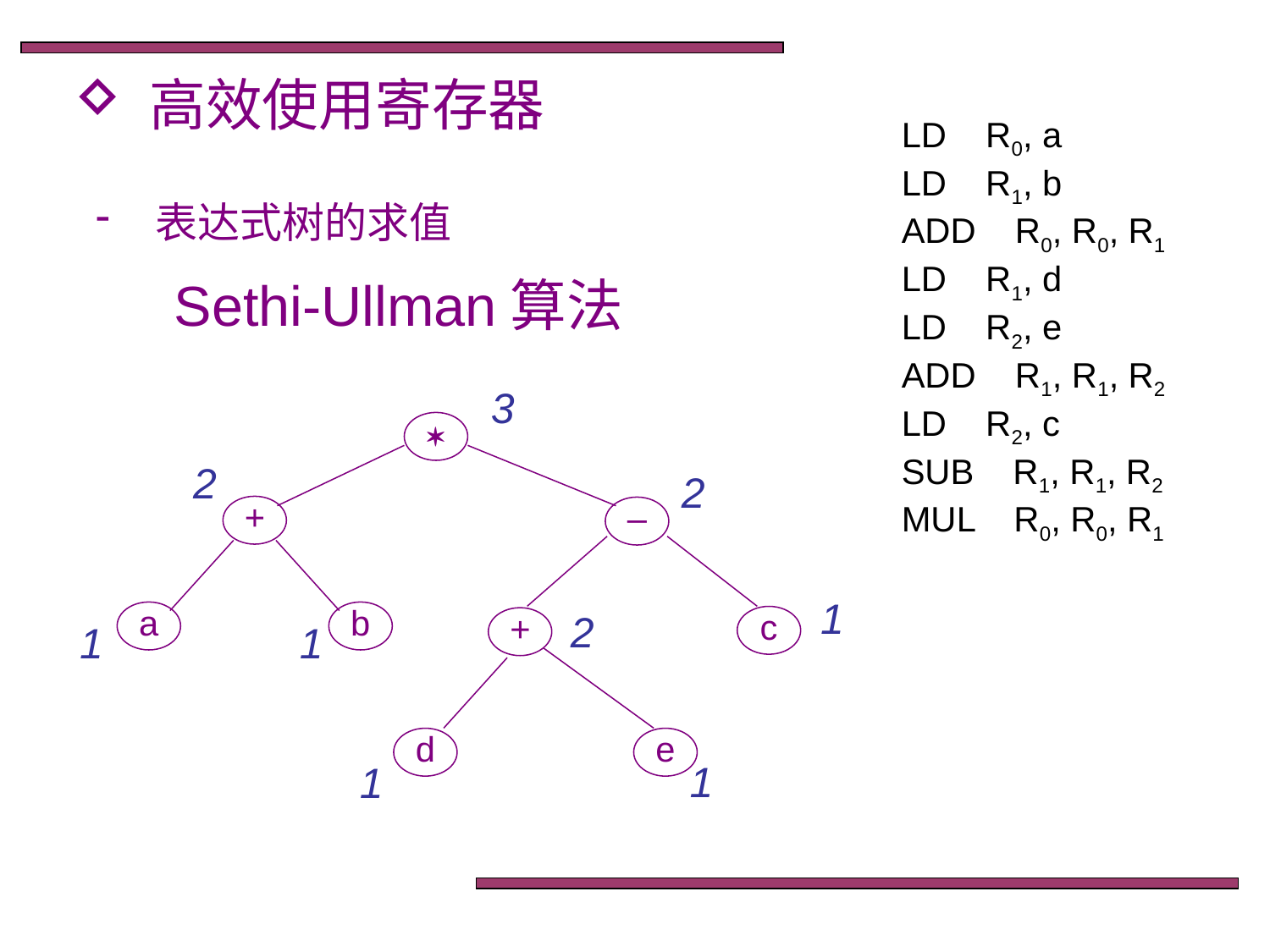

高效使用寄存器
LD    R0, a
LD    R1, b
ADD    R0, R0, R1
LD    R1, d
LD    R2, e
ADD    R1, R1, R2
LD    R2, c
SUB    R1, R1, R2
MUL    R0, R0, R1
  表达式树的求值

     Sethi-Ullman算法
3
∗

2
2
+
–

a
b
1
c
+
2
1
1

d
e
1
1